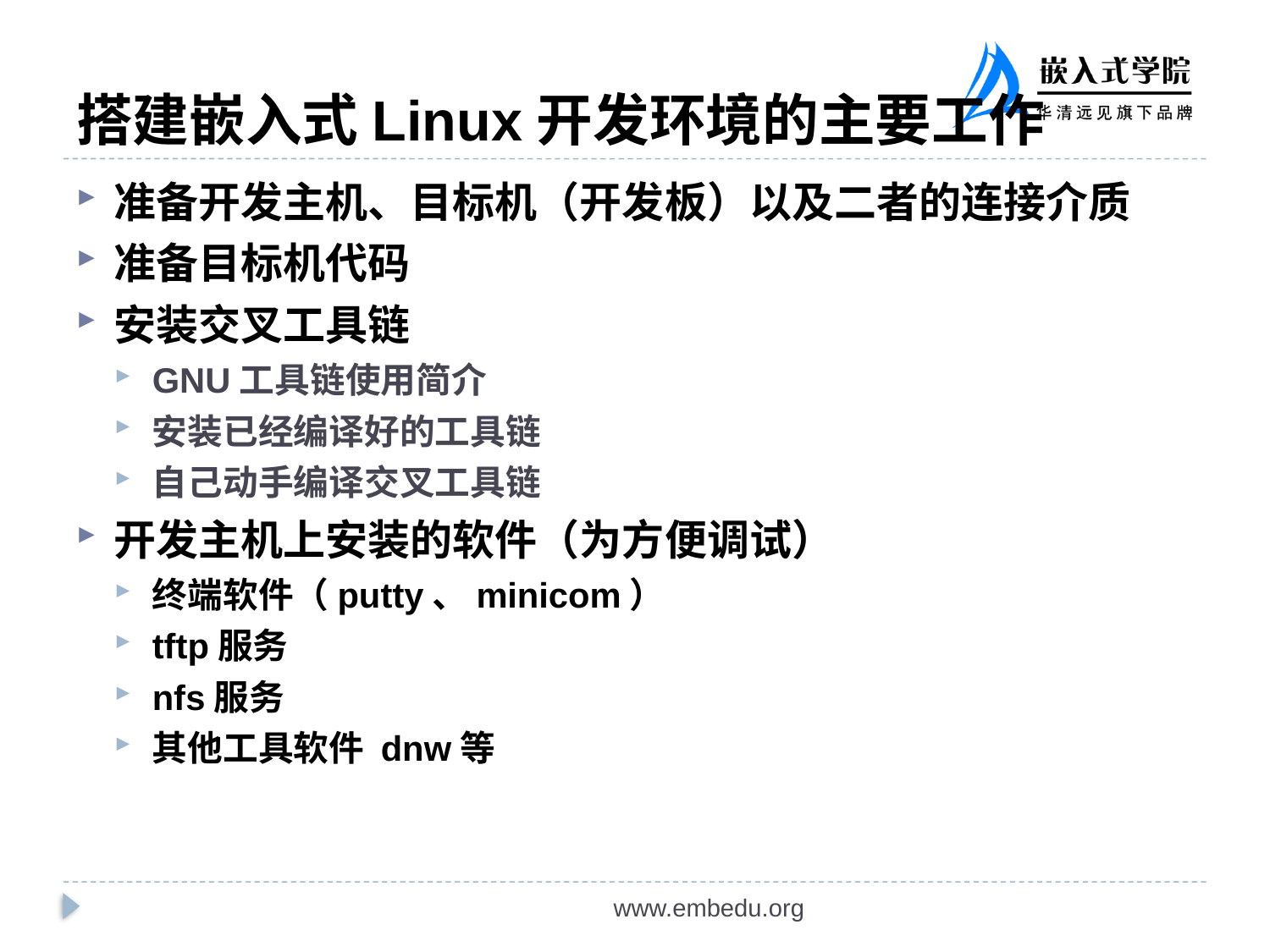

# 搭建嵌入式Linux开发环境的主要工作
准备开发主机、目标机（开发板）以及二者的连接介质
准备目标机代码
安装交叉工具链
GNU工具链使用简介
安装已经编译好的工具链
自己动手编译交叉工具链
开发主机上安装的软件（为方便调试）
终端软件（putty、minicom）
tftp服务
nfs服务
其他工具软件 dnw等
www.embedu.org